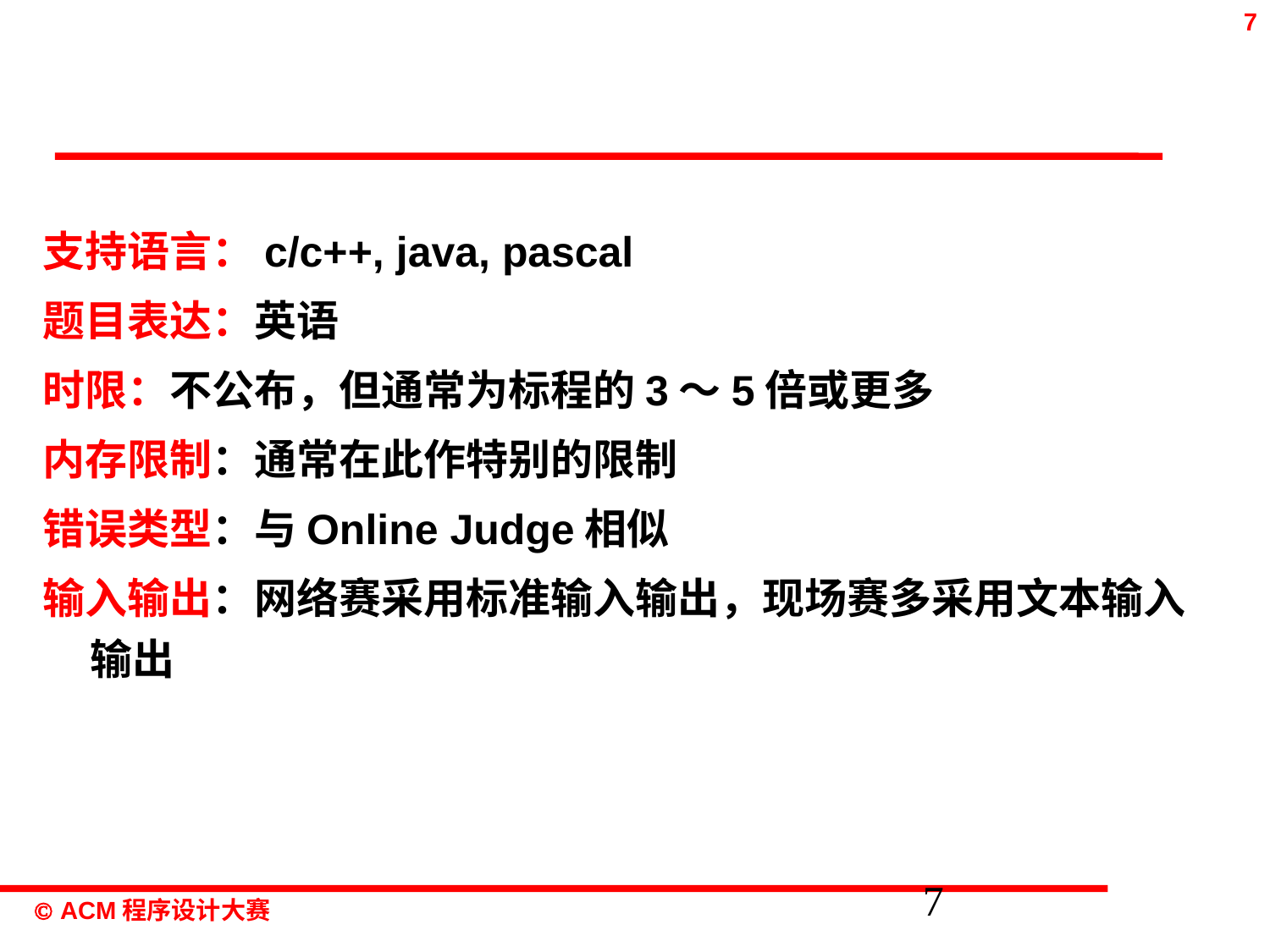

支持语言：c/c++, java, pascal
题目表达：英语
时限：不公布，但通常为标程的3～5倍或更多
内存限制：通常在此作特别的限制
错误类型：与Online Judge相似
输入输出：网络赛采用标准输入输出，现场赛多采用文本输入输出
7